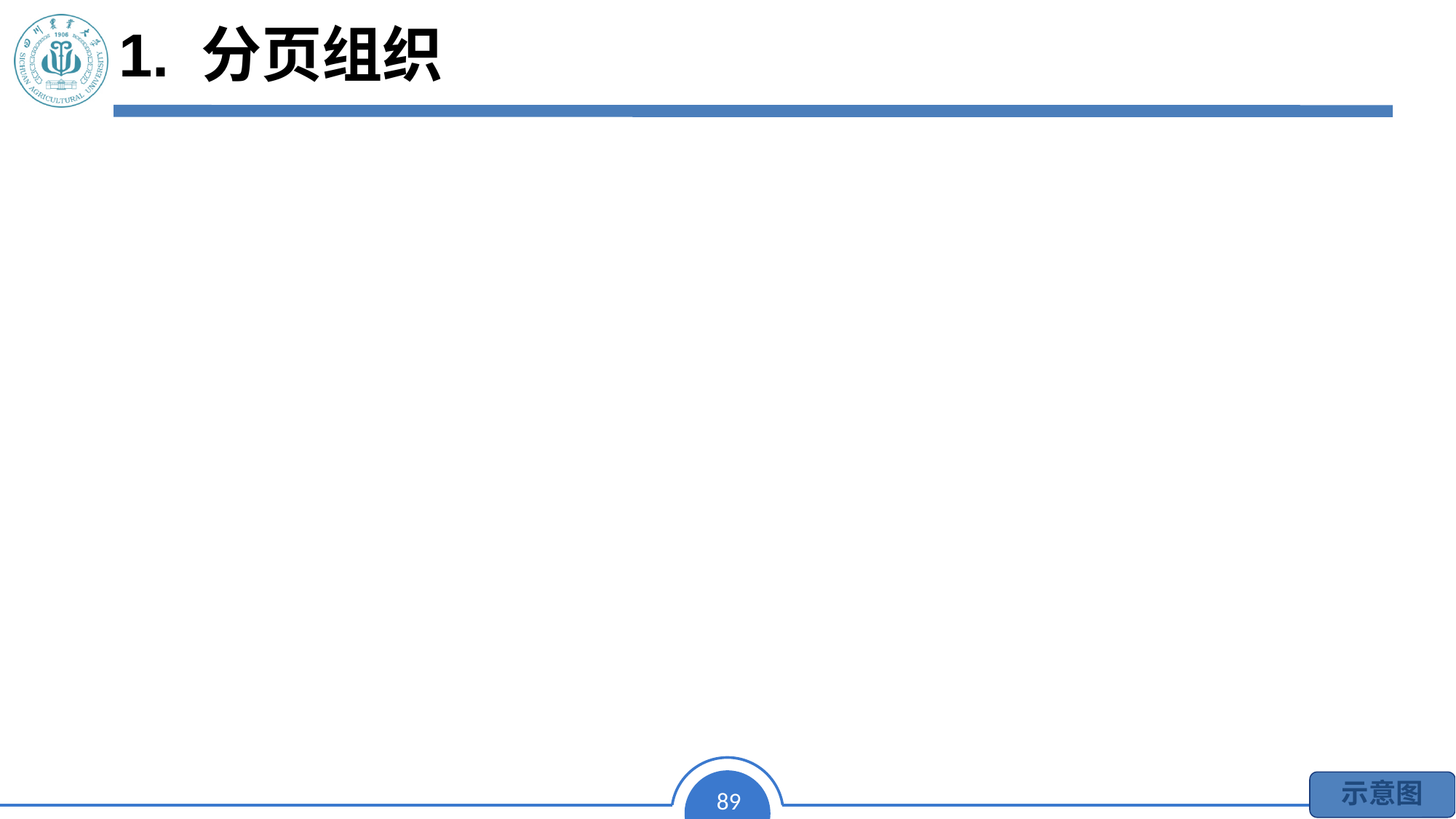

# 1. 分页组织
线性地址＝段基地址＋偏移地址
不分页式：物理地址＝线性地址
分页管理：线性地址转换为物理地址
页目录基地址寄存器CR3
	包含页目录的物理起始地址
页目录
	保存页目录项，包含页表的地址及有关信息
页表
	保存页表项，包含主存页面的地址及有关信息
示意图